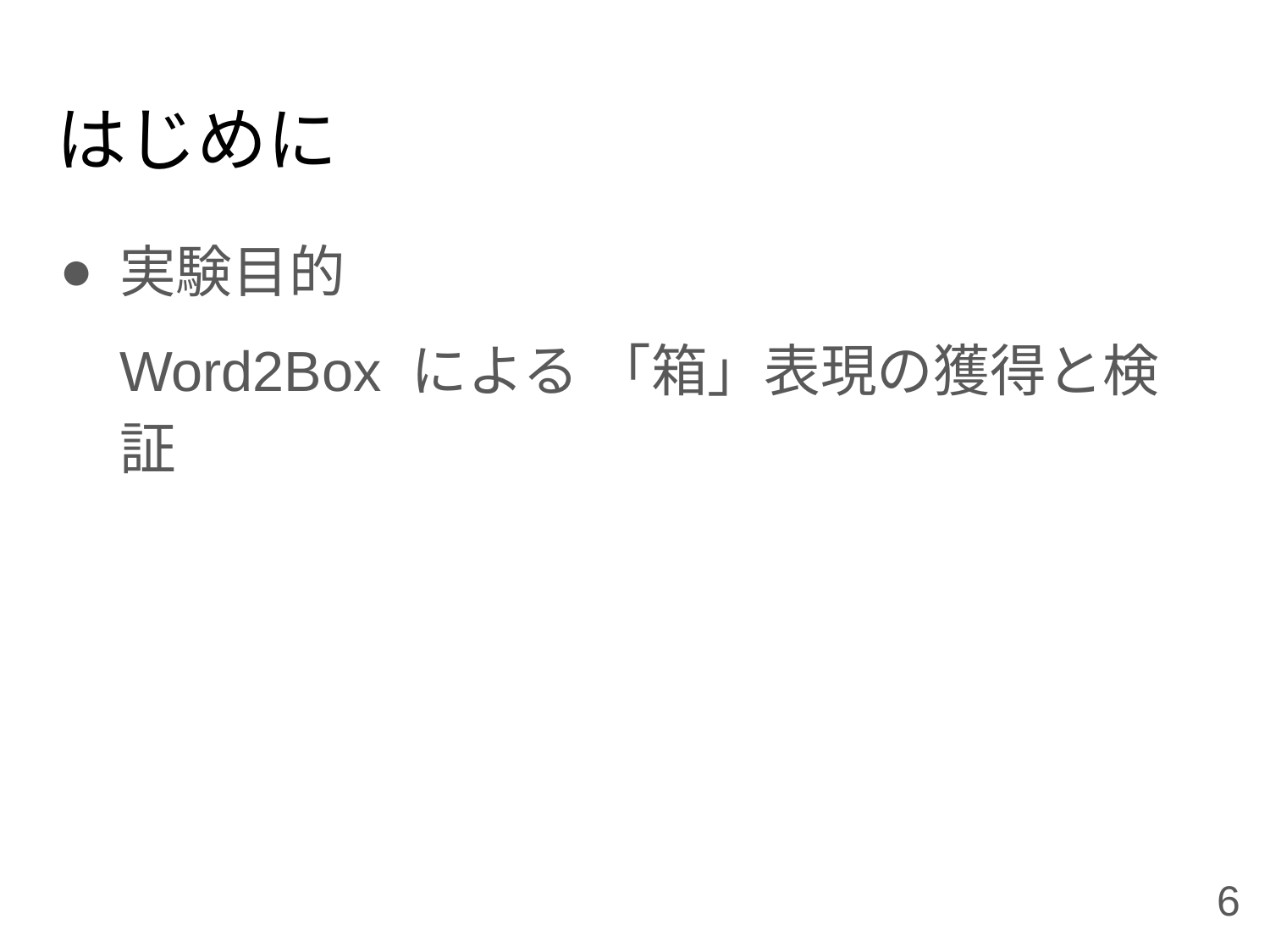

# はじめに
実験目的
Word2Box による 「箱」表現の獲得と検証
6